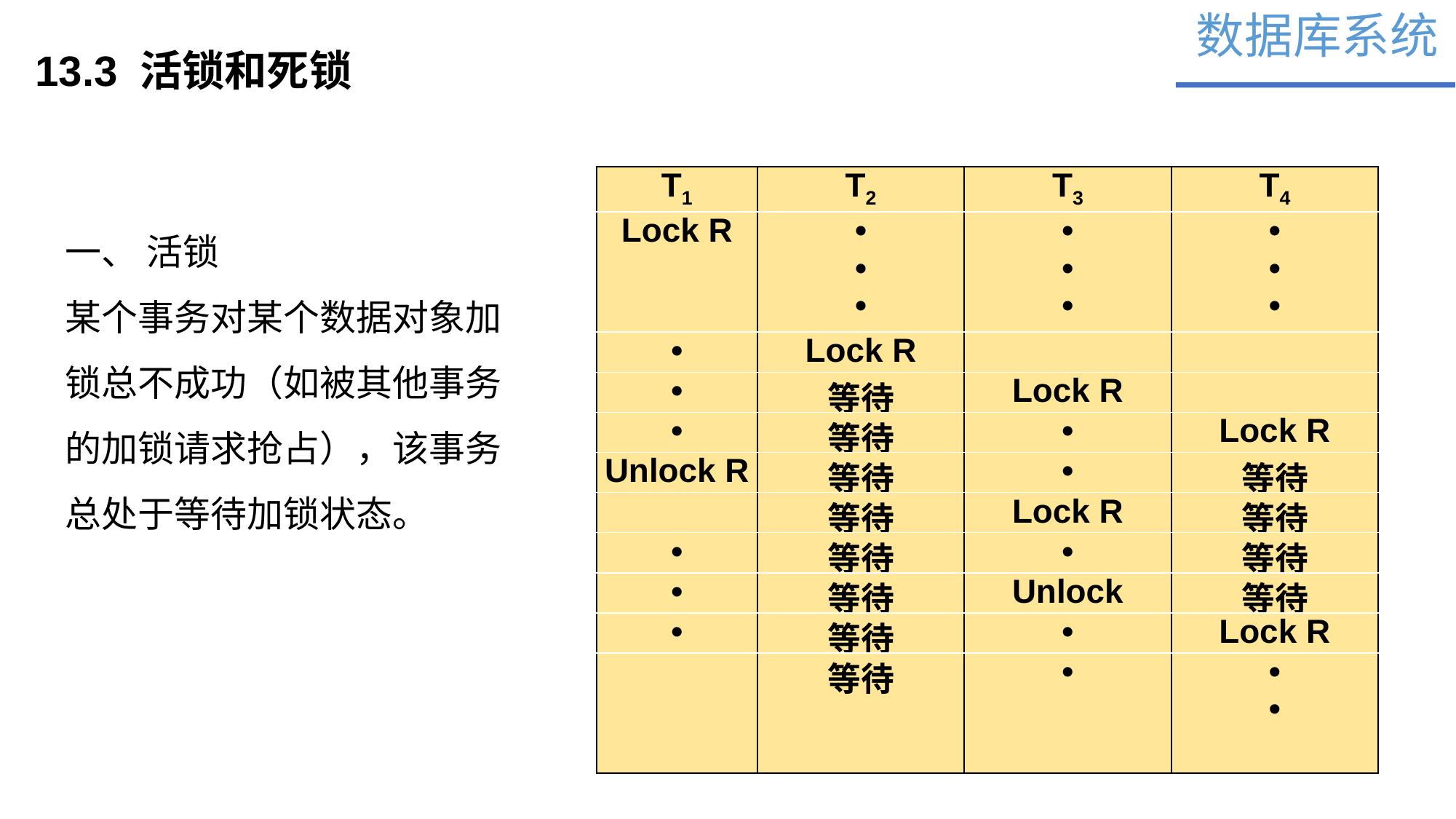

数据库系统
13.3 活锁和死锁

| T1 | T2 | T3 | T4 |
| --- | --- | --- | --- |
| Lock R | • • • | • • • | • • • |
| • | Lock R |  |  |
| • | 等待 | Lock R |  |
| • | 等待 | • | Lock R |
| Unlock R | 等待 | • | 等待 |
|  | 等待 | Lock R | 等待 |
| • | 等待 | • | 等待 |
| • | 等待 | Unlock | 等待 |
| • | 等待 | • | Lock R |
|  | 等待 | • | • • |
一、 活锁
某个事务对某个数据对象加锁总不成功（如被其他事务的加锁请求抢占），该事务总处于等待加锁状态。